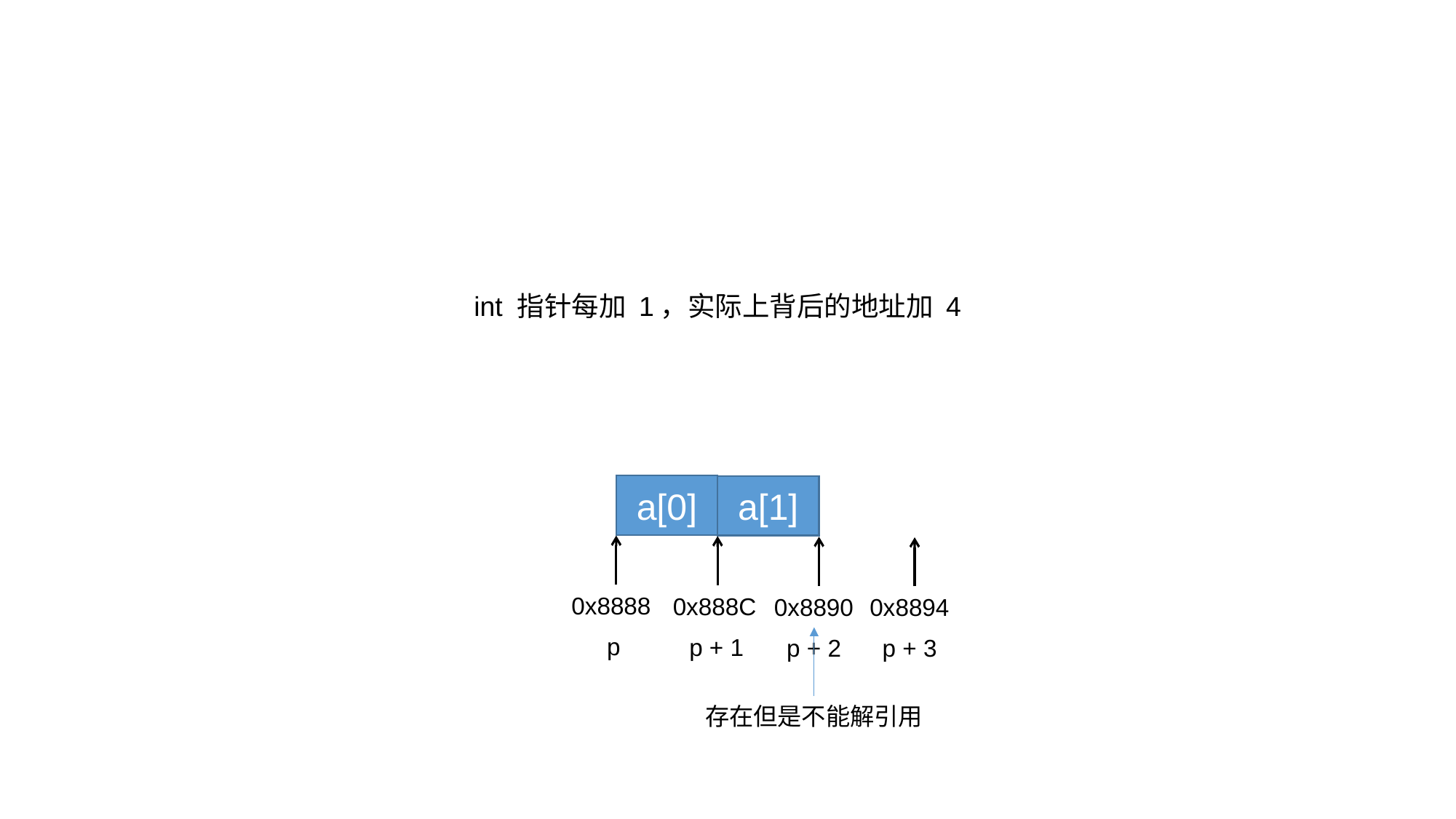

int 指针每加 1，实际上背后的地址加 4
a[0]
a[1]
0x8888
0x888C
0x8890
0x8894
p
p + 1
p + 2
p + 3
存在但是不能解引用